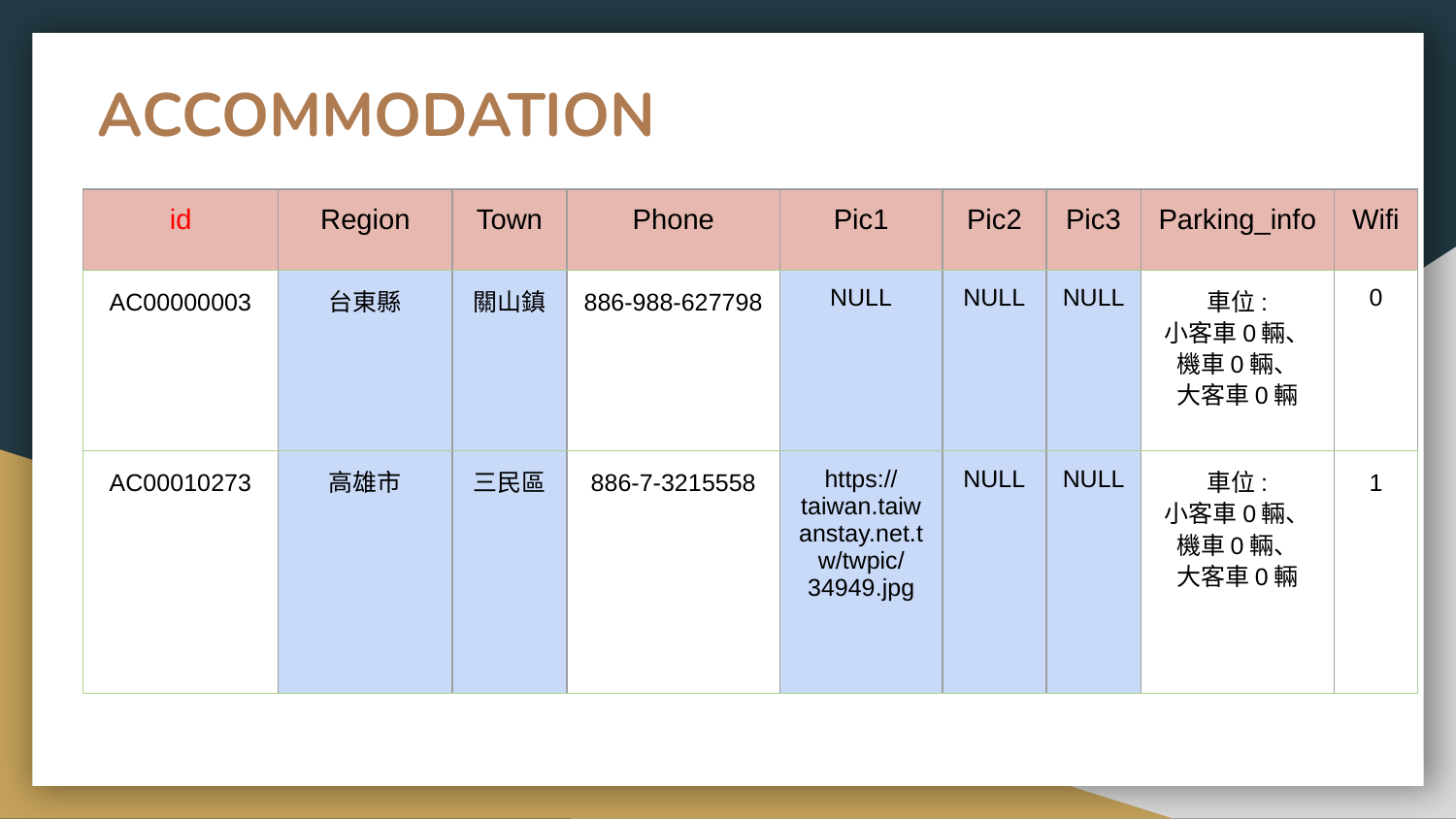

# ACCOMMODATION
| id | Region | Town | Phone | Pic1 | Pic2 | Pic3 | Parking\_info | Wifi |
| --- | --- | --- | --- | --- | --- | --- | --- | --- |
| AC00000003 | 台東縣 | 關山鎮 | 886-988-627798 | NULL | NULL | NULL | 車位: 小客車0輛、機車0輛、 大客車0輛 | 0 |
| AC00010273 | 高雄市 | 三民區 | 886-7-3215558 | https://taiwan.taiwanstay.net.tw/twpic/34949.jpg | NULL | NULL | 車位: 小客車0輛、機車0輛、 大客車0輛 | 1 |